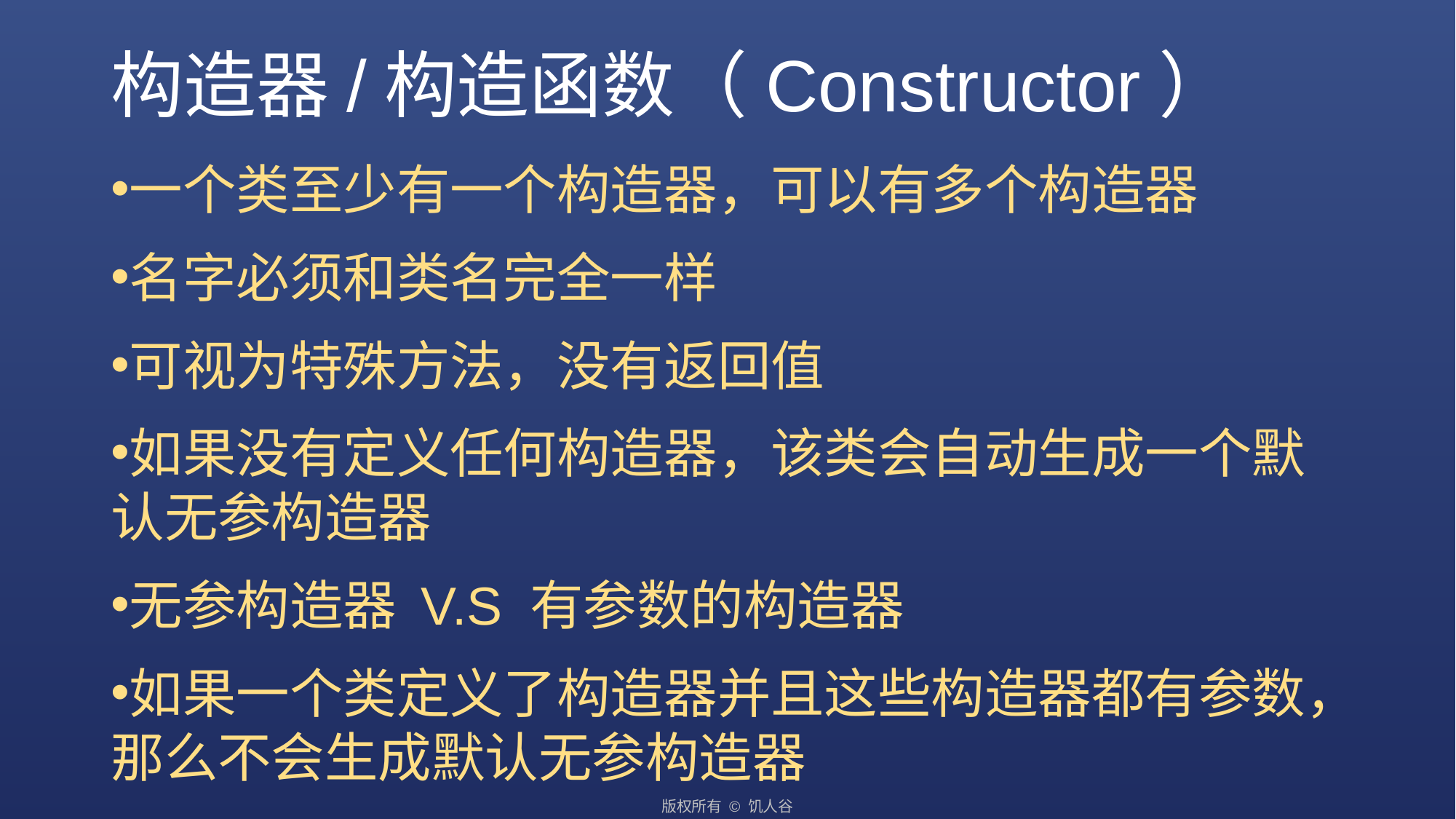

# 构造器/构造函数（Constructor）
一个类至少有一个构造器，可以有多个构造器
名字必须和类名完全一样
可视为特殊方法，没有返回值
如果没有定义任何构造器，该类会自动生成一个默认无参构造器
无参构造器 V.S 有参数的构造器
如果一个类定义了构造器并且这些构造器都有参数，那么不会生成默认无参构造器